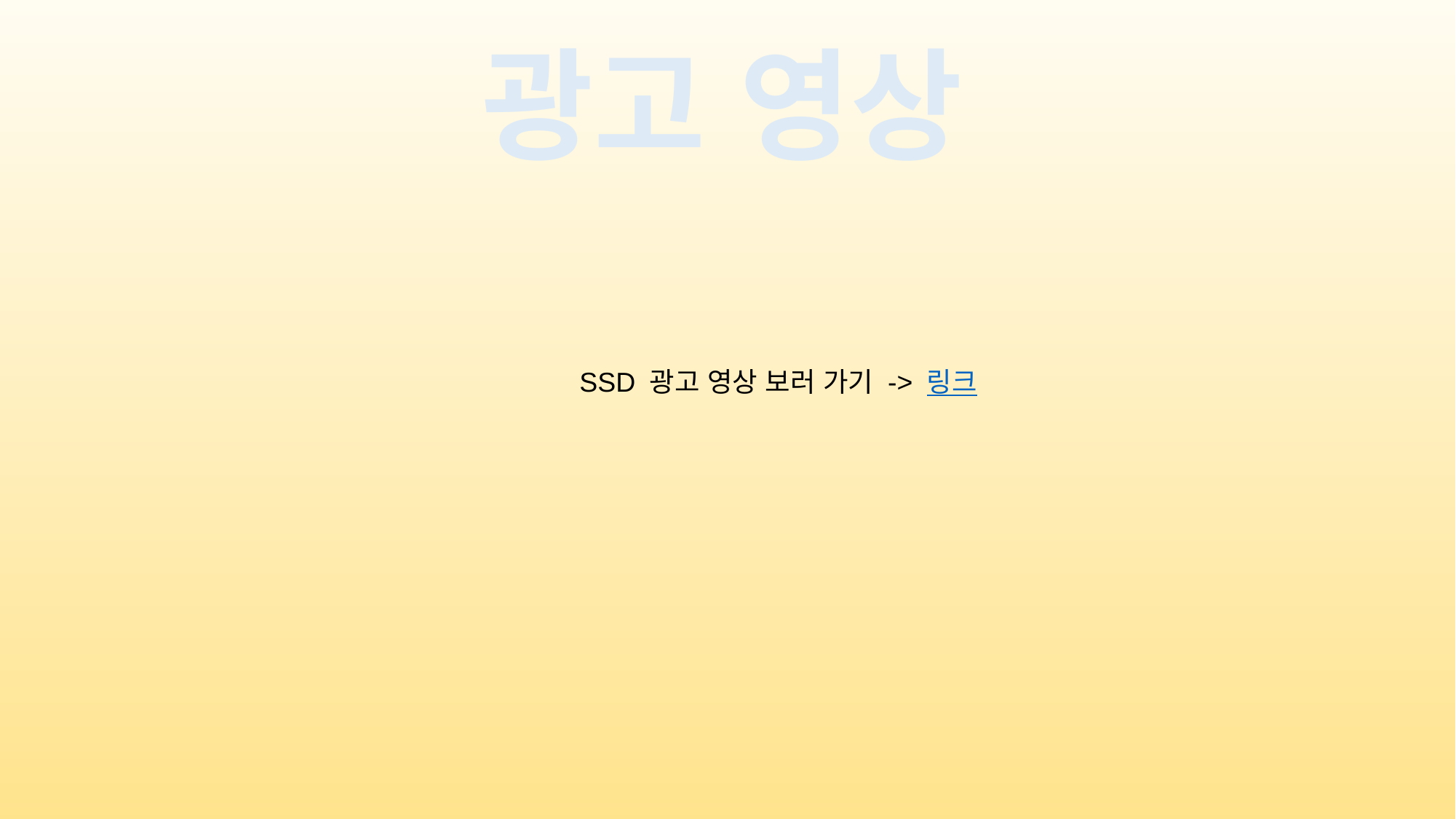

광고 영상
SSD 광고 영상 보러 가기 -> 링크